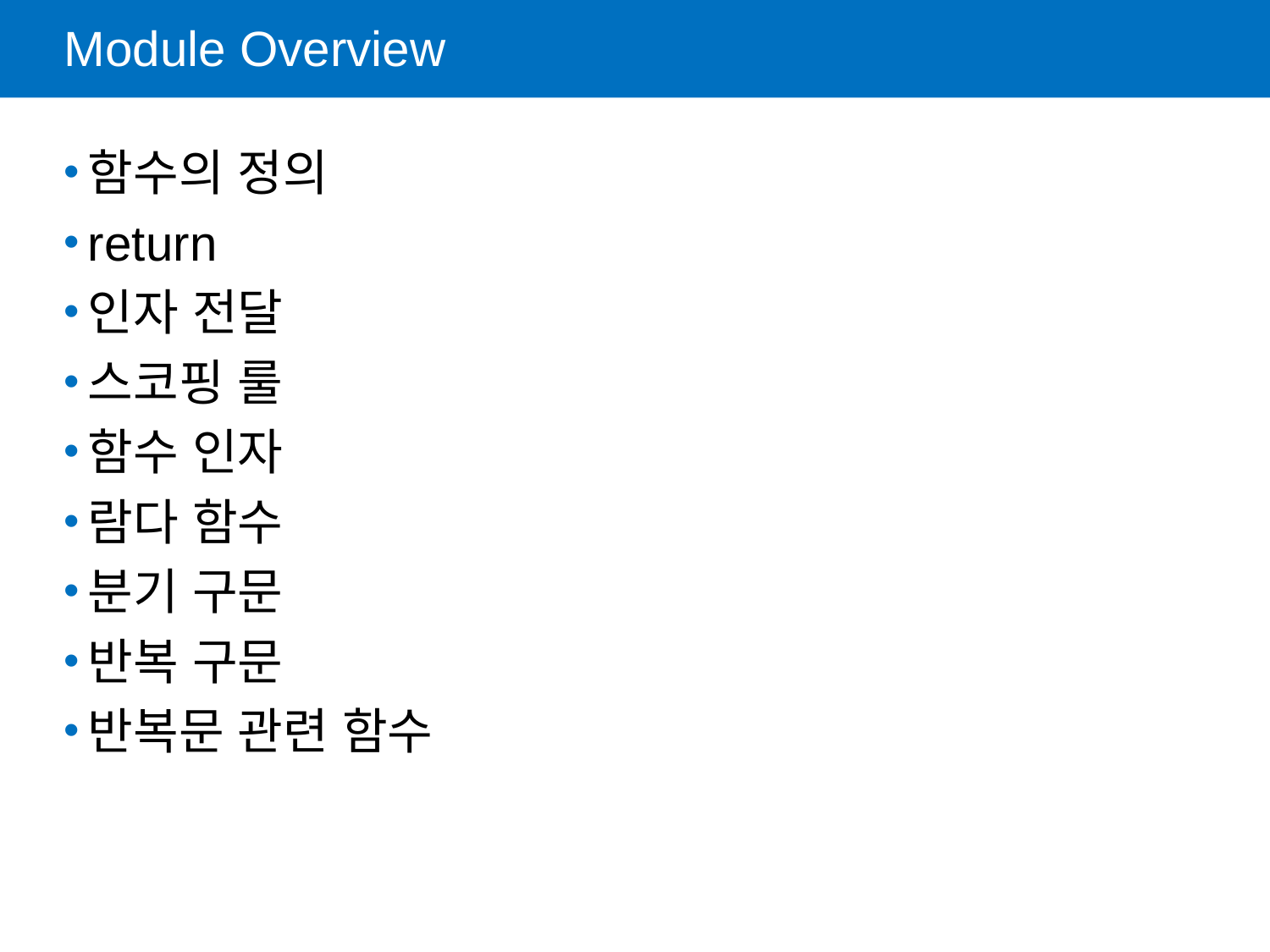

# Module Overview
함수의 정의
return
인자 전달
스코핑 룰
함수 인자
람다 함수
분기 구문
반복 구문
반복문 관련 함수